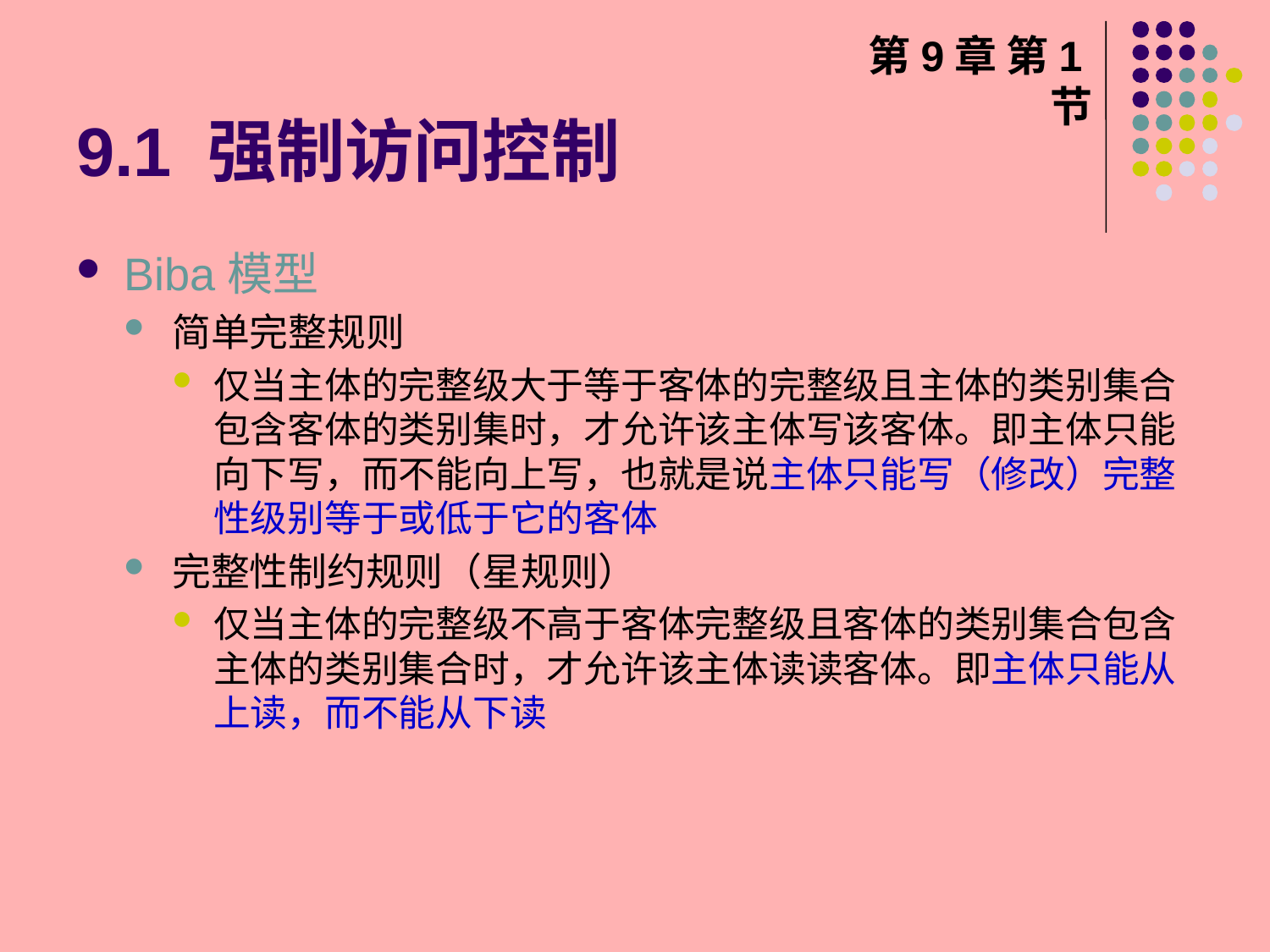

# 9.1 强制访问控制
第9章 第1节
Biba模型
简单完整规则
仅当主体的完整级大于等于客体的完整级且主体的类别集合包含客体的类别集时，才允许该主体写该客体。即主体只能向下写，而不能向上写，也就是说主体只能写（修改）完整性级别等于或低于它的客体
完整性制约规则（星规则）
仅当主体的完整级不高于客体完整级且客体的类别集合包含主体的类别集合时，才允许该主体读读客体。即主体只能从上读，而不能从下读